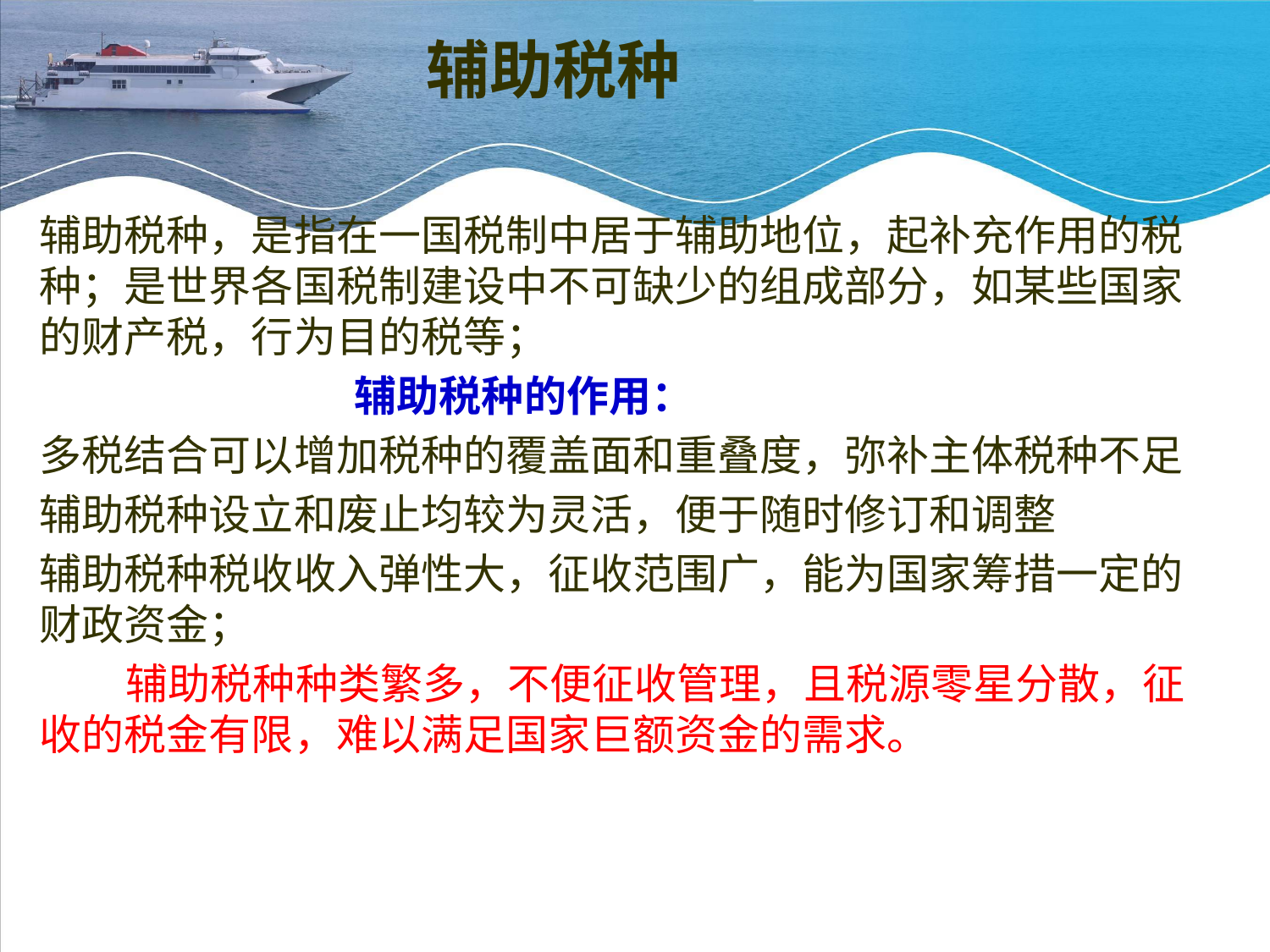

# 辅助税种
辅助税种，是指在一国税制中居于辅助地位，起补充作用的税种；是世界各国税制建设中不可缺少的组成部分，如某些国家的财产税，行为目的税等；
                                辅助税种的作用：
多税结合可以增加税种的覆盖面和重叠度，弥补主体税种不足
辅助税种设立和废止均较为灵活，便于随时修订和调整
辅助税种税收收入弹性大，征收范围广，能为国家筹措一定的财政资金；
        辅助税种种类繁多，不便征收管理，且税源零星分散，征收的税金有限，难以满足国家巨额资金的需求。